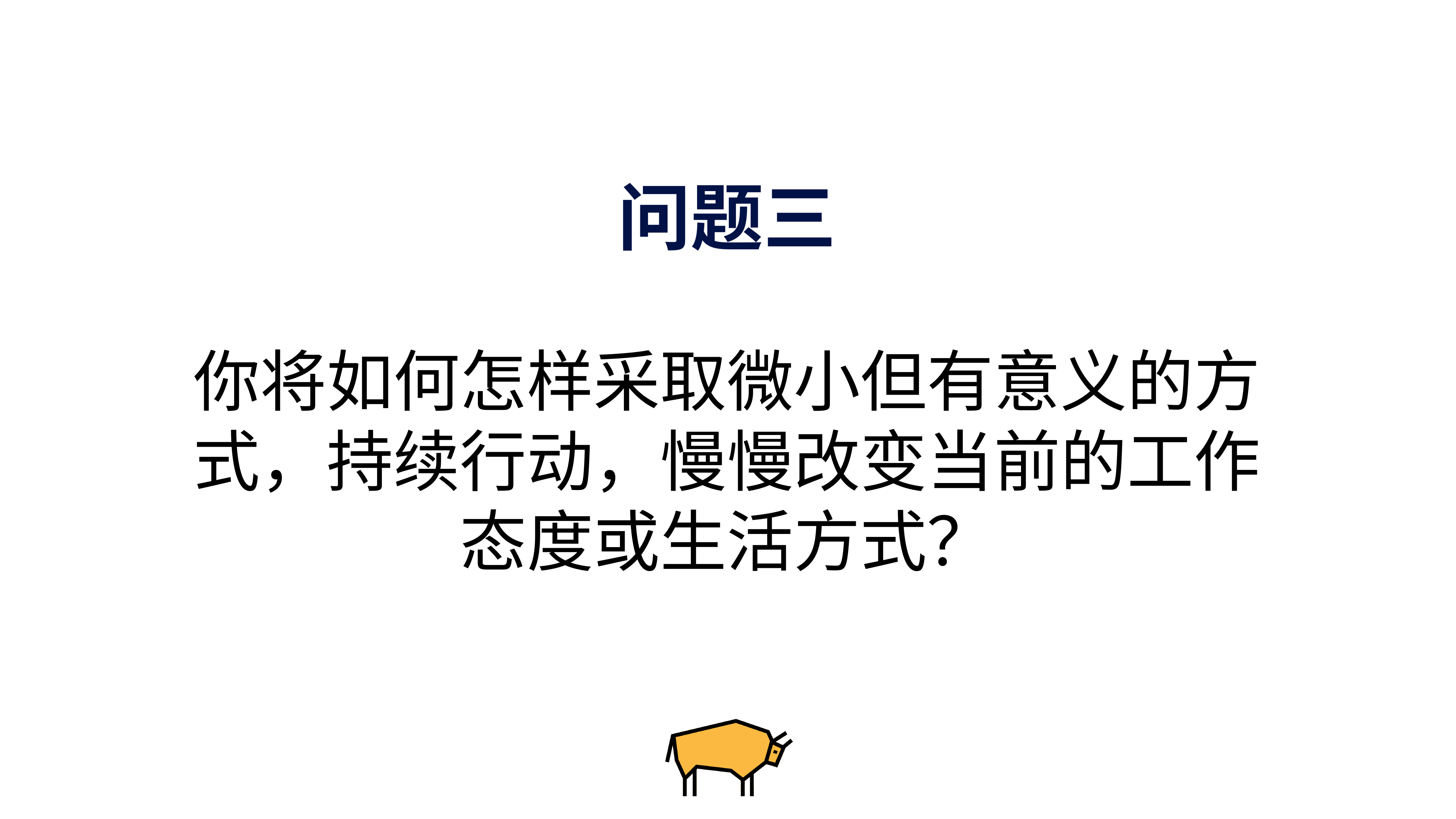

# 问题三 你将如何怎样采取微小但有意义的方式，持续行动，慢慢改变当前的工作态度或生活方式？